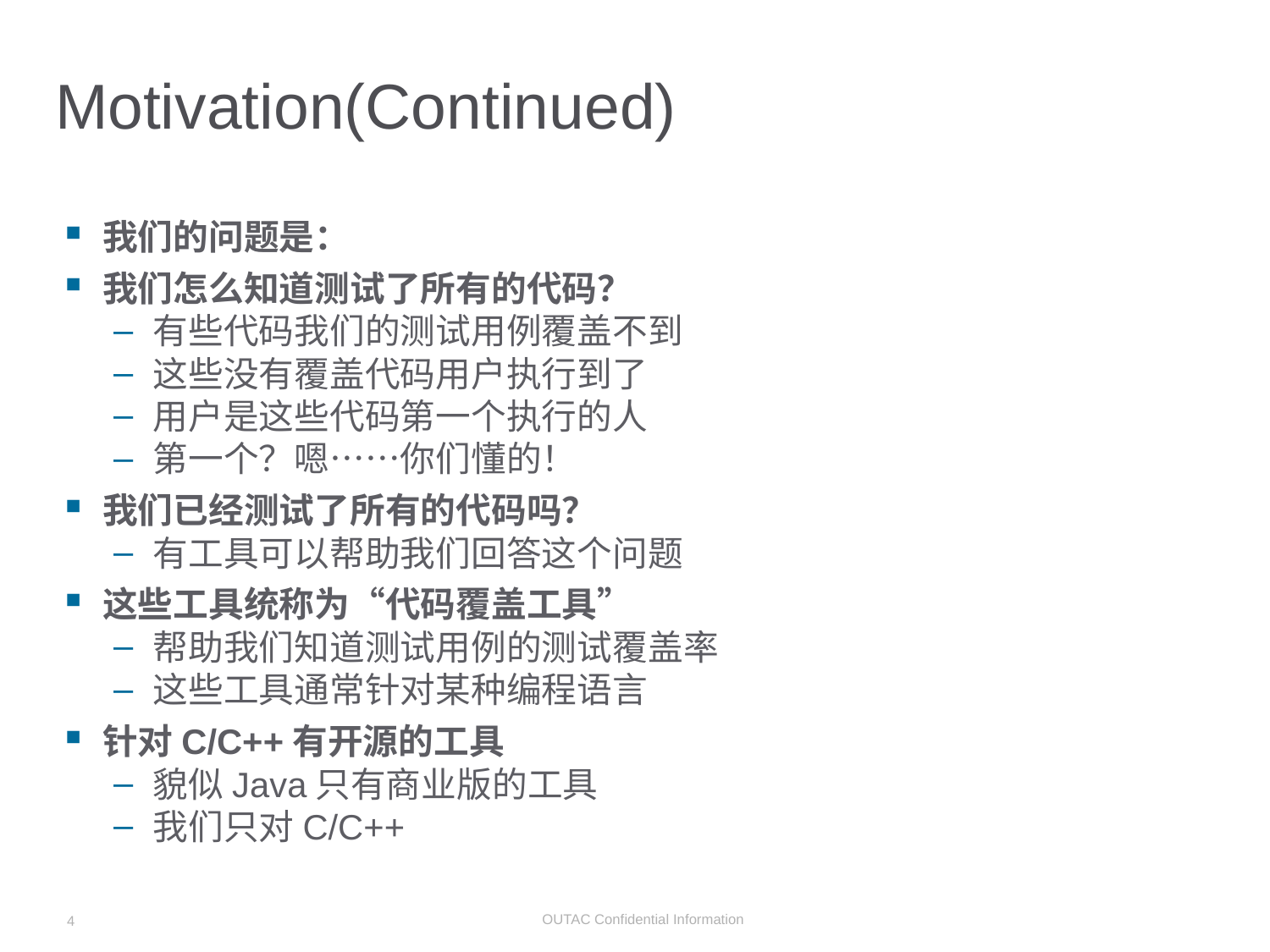

# Motivation(Continued)
我们的问题是：
我们怎么知道测试了所有的代码？
有些代码我们的测试用例覆盖不到
这些没有覆盖代码用户执行到了
用户是这些代码第一个执行的人
第一个？嗯……你们懂的！
我们已经测试了所有的代码吗？
有工具可以帮助我们回答这个问题
这些工具统称为“代码覆盖工具”
帮助我们知道测试用例的测试覆盖率
这些工具通常针对某种编程语言
针对C/C++有开源的工具
貌似Java只有商业版的工具
我们只对C/C++
4